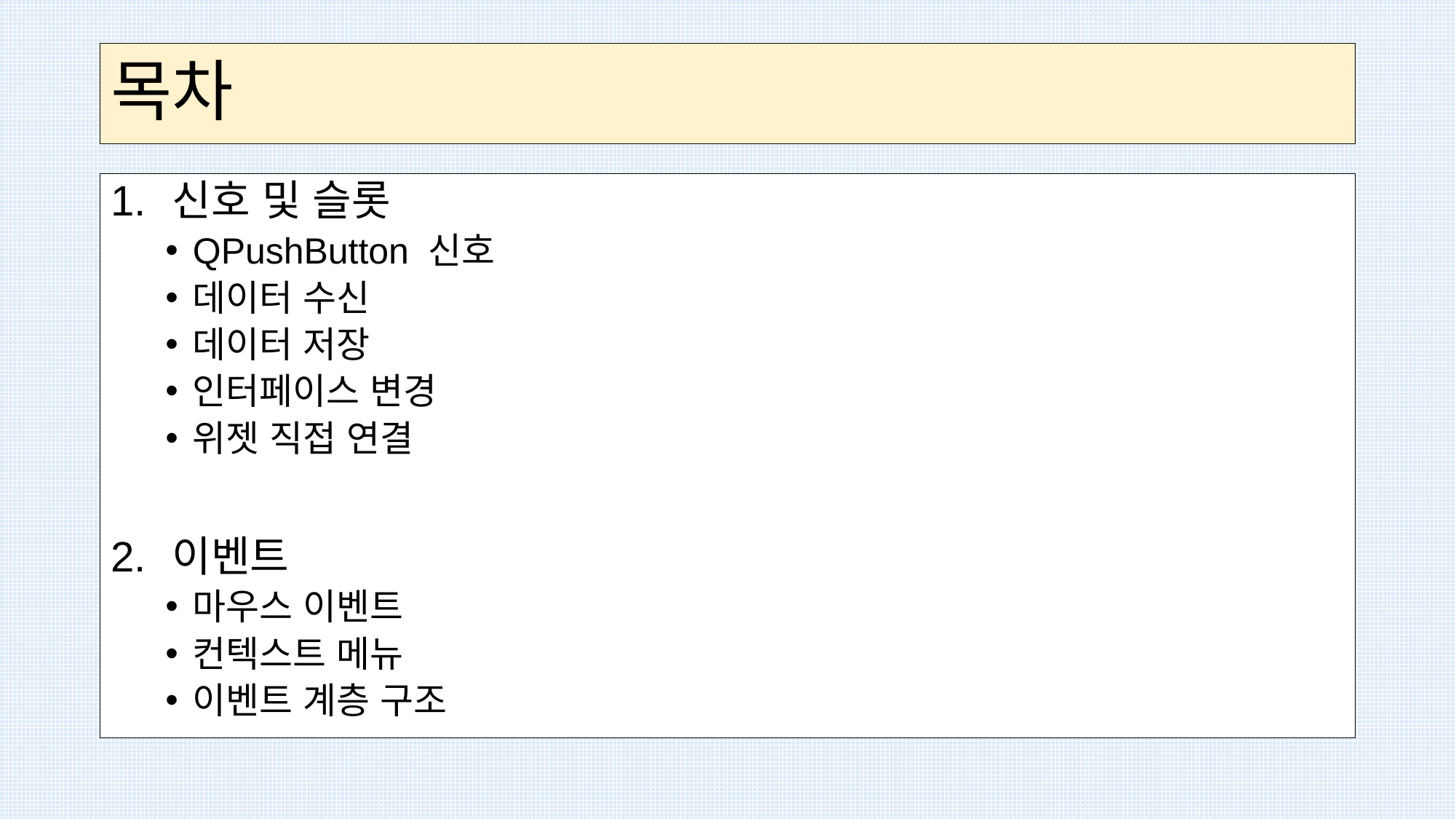

# 목차
신호 및 슬롯
QPushButton 신호
데이터 수신
데이터 저장
인터페이스 변경
위젯 직접 연결

이벤트
마우스 이벤트
컨텍스트 메뉴
이벤트 계층 구조